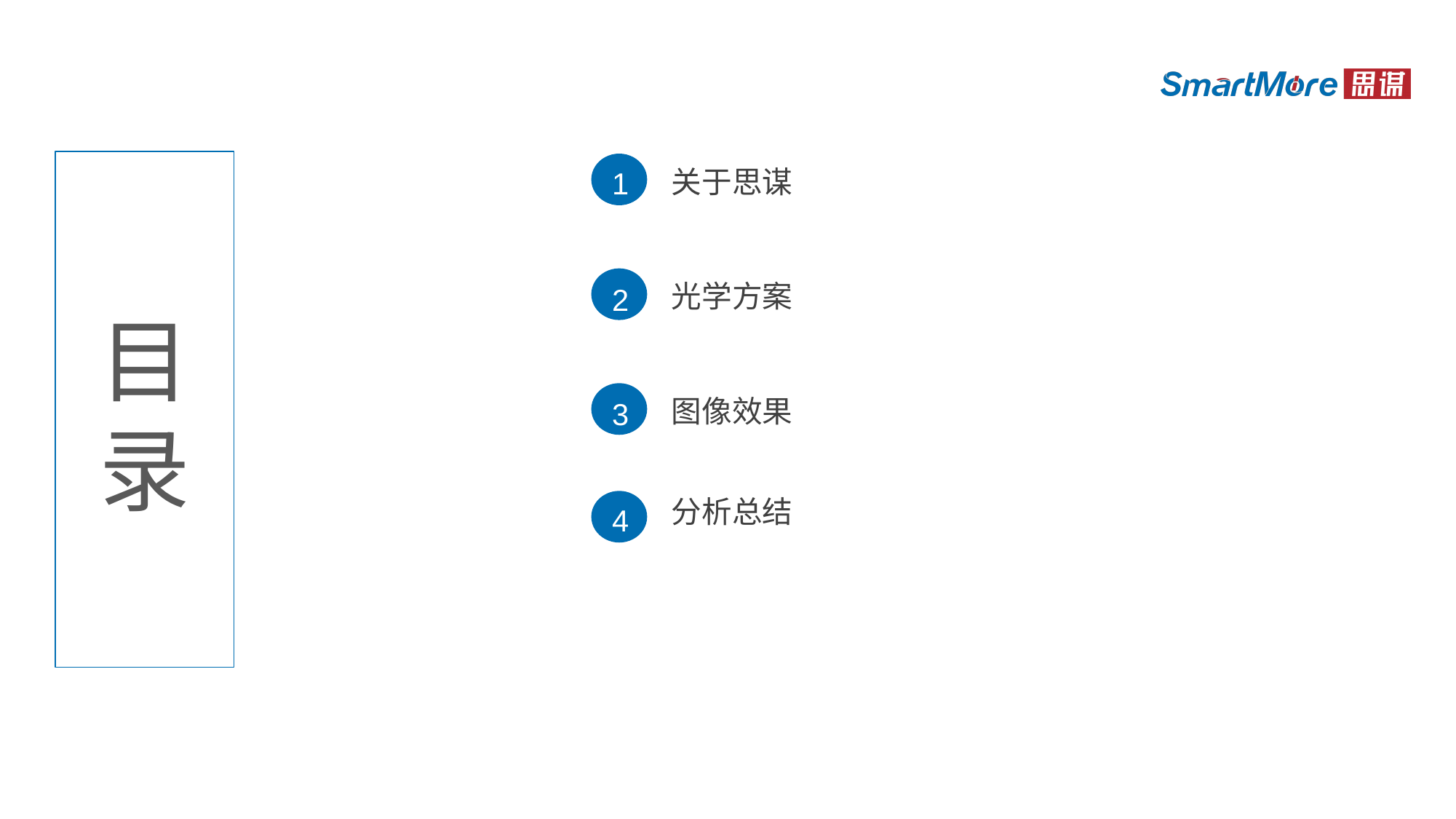

关于思谋
1

光学方案
2
目
录

图像效果
3

分析总结
4
5